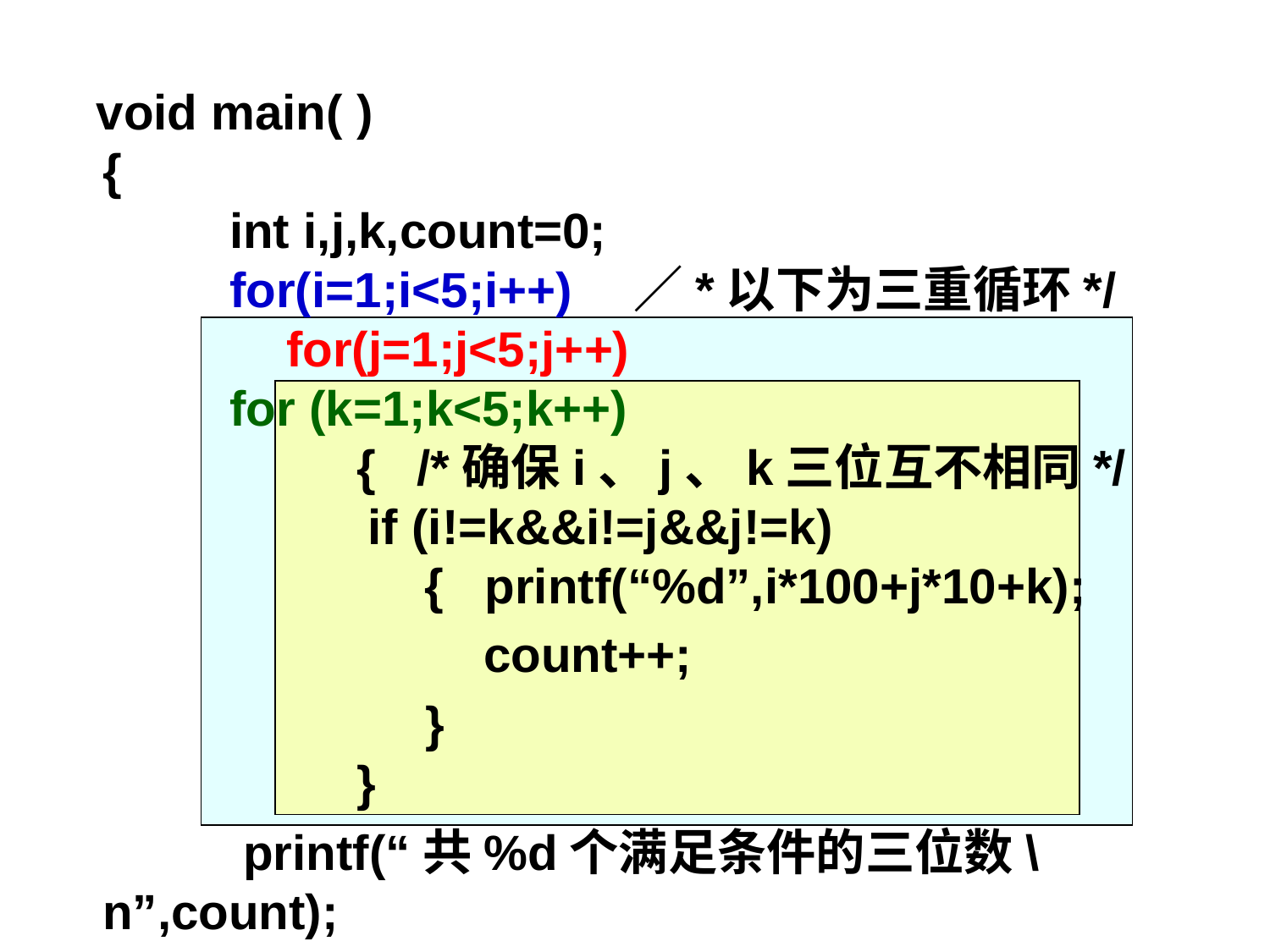

void main( )
{
	int i,j,k,count=0;
	for(i=1;i<5;i++)　／*以下为三重循环*/
　	    for(j=1;j<5;j++)　
　　	for (k=1;k<5;k++)
　　　	{   /*确保i、j、k三位互不相同*/
　　　　     if (i!=k&&i!=j&&j!=k) 　　　　　　　		     {   printf(“%d”,i*100+j*10+k);
				count++;
			     }
　　　	}
		 printf(“共%d个满足条件的三位数\n”,count);
}